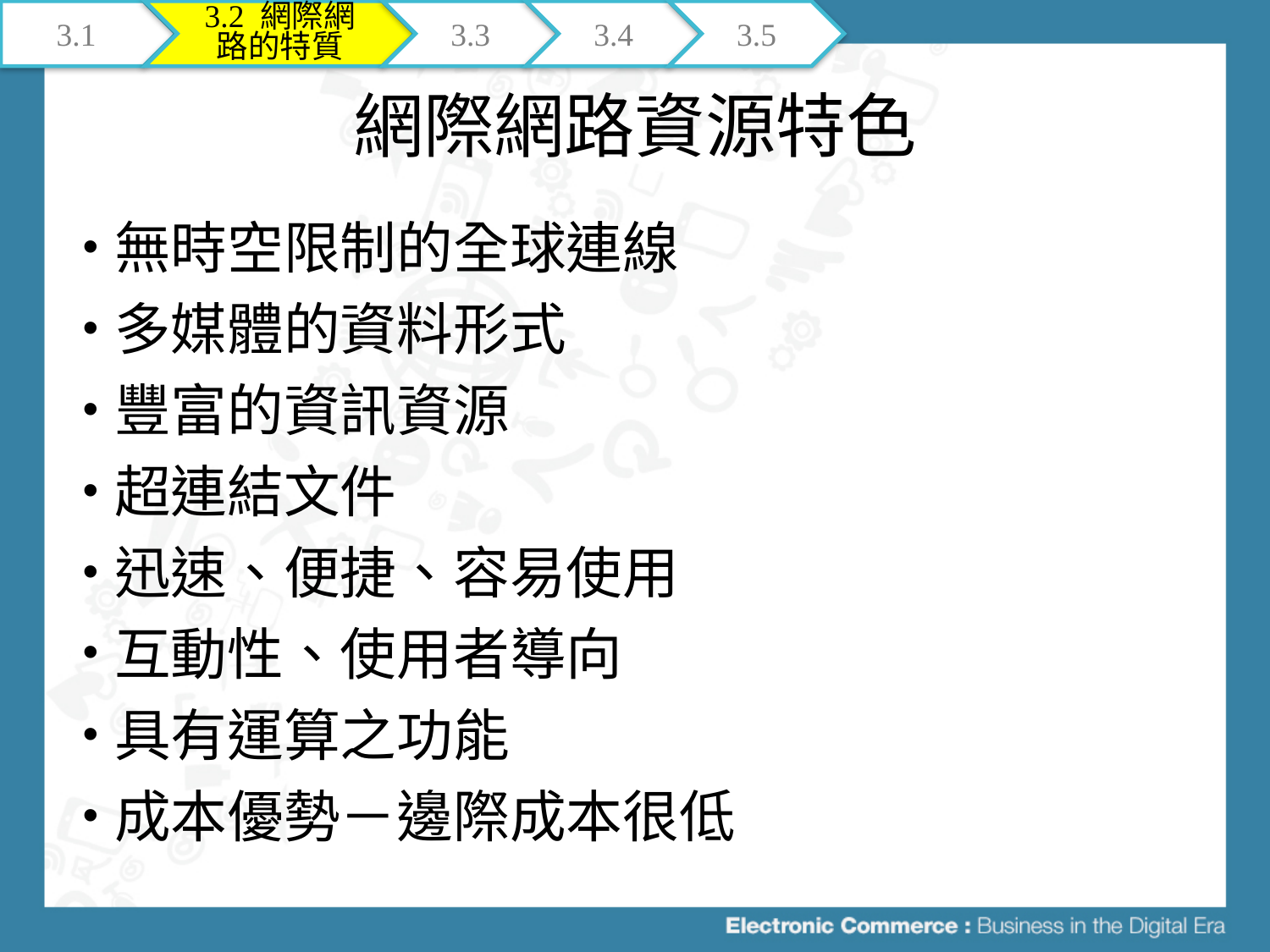

3.1
3.2 網際網路的特質
3.3
3.4
3.5
# 網際網路資源特色
無時空限制的全球連線
多媒體的資料形式
豐富的資訊資源
超連結文件
迅速、便捷、容易使用
互動性、使用者導向
具有運算之功能
成本優勢－邊際成本很低